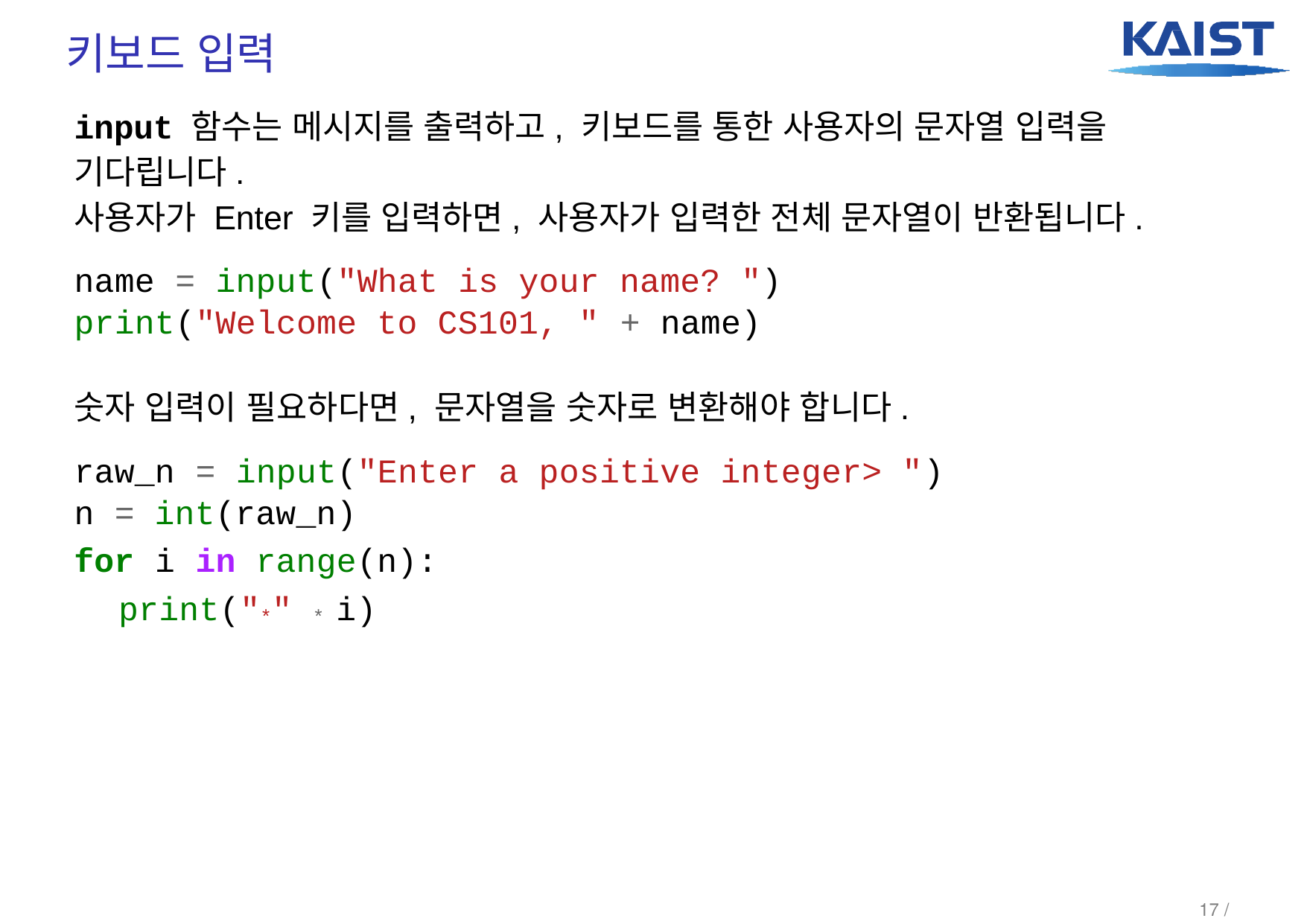

# 키보드 입력

input 함수는 메시지를 출력하고, 키보드를 통한 사용자의 문자열 입력을 기다립니다.
사용자가 Enter 키를 입력하면, 사용자가 입력한 전체 문자열이 반환됩니다.
name = input("What is your name? ")
print("Welcome to CS101, " + name)
숫자 입력이 필요하다면, 문자열을 숫자로 변환해야 합니다.
raw_n = input("Enter a positive integer> ")
n = int(raw_n)
for i in range(n):
	print("*" * i)
17 / 17